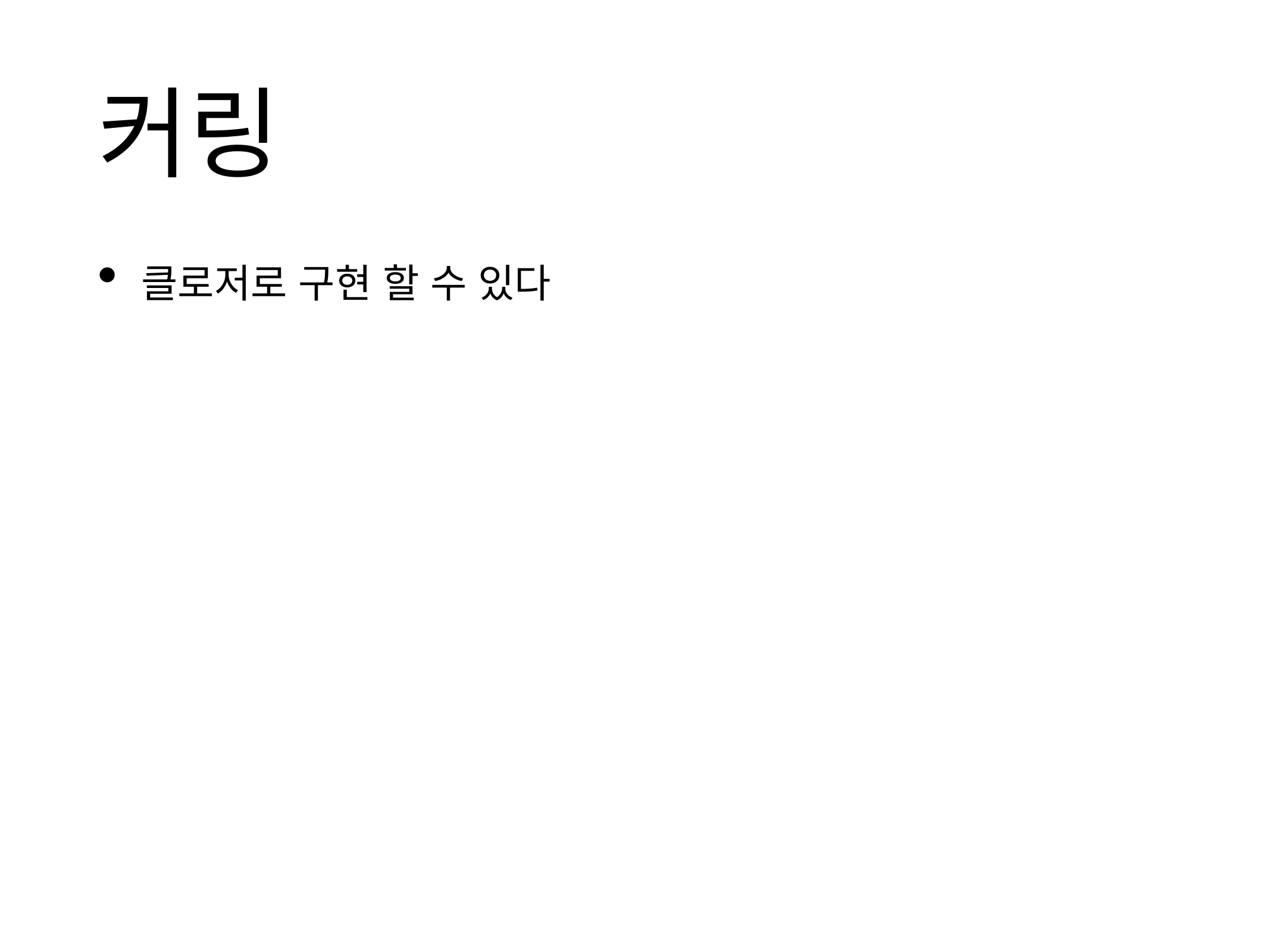

# 커링
클로저로 구현 할 수 있다